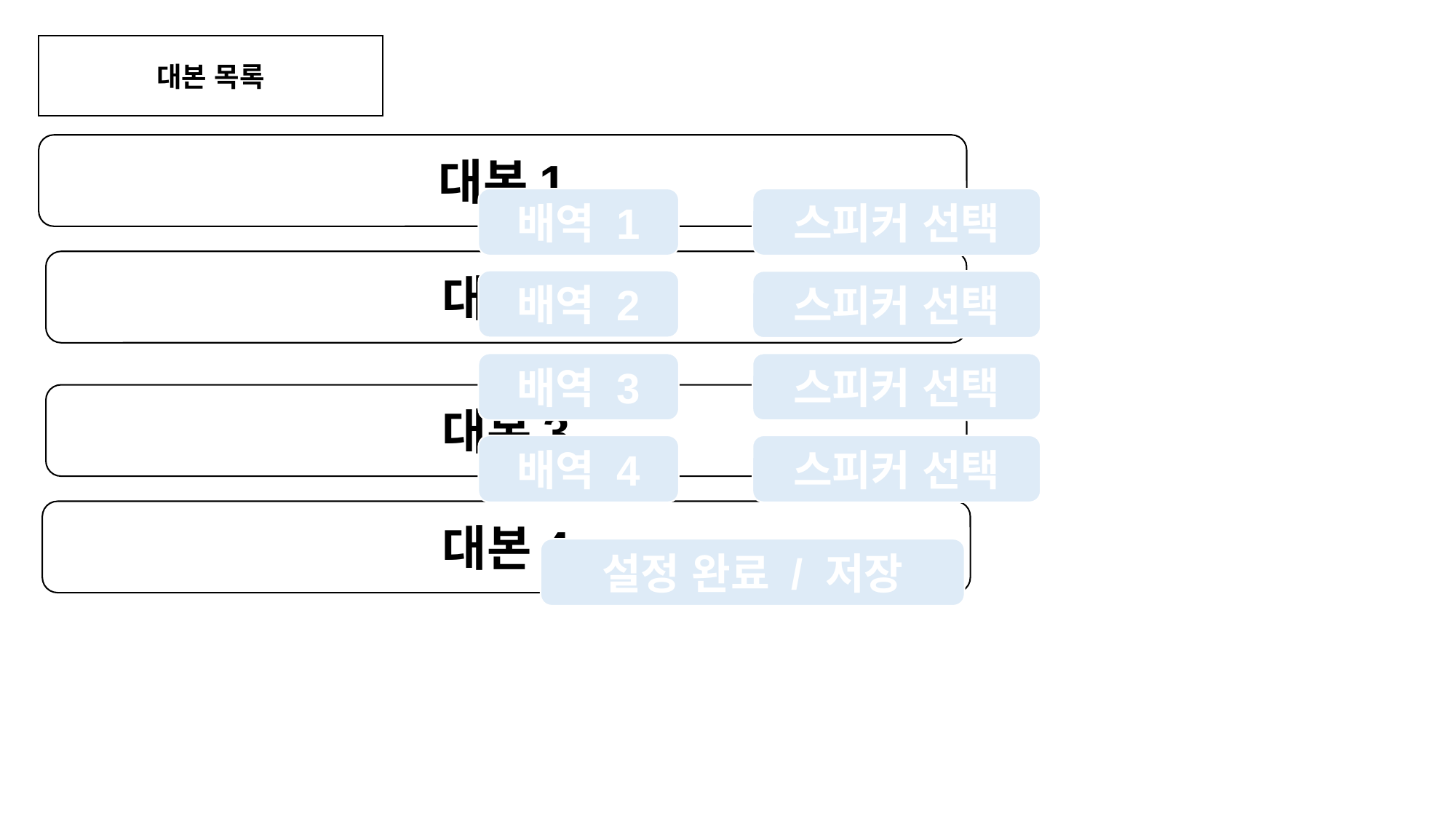

대본 목록
대본1
배역 1
스피커 선택
대본2
배역 2
스피커 선택
배역 3
스피커 선택
대본3
배역 4
스피커 선택
대본4
설정 완료 / 저장